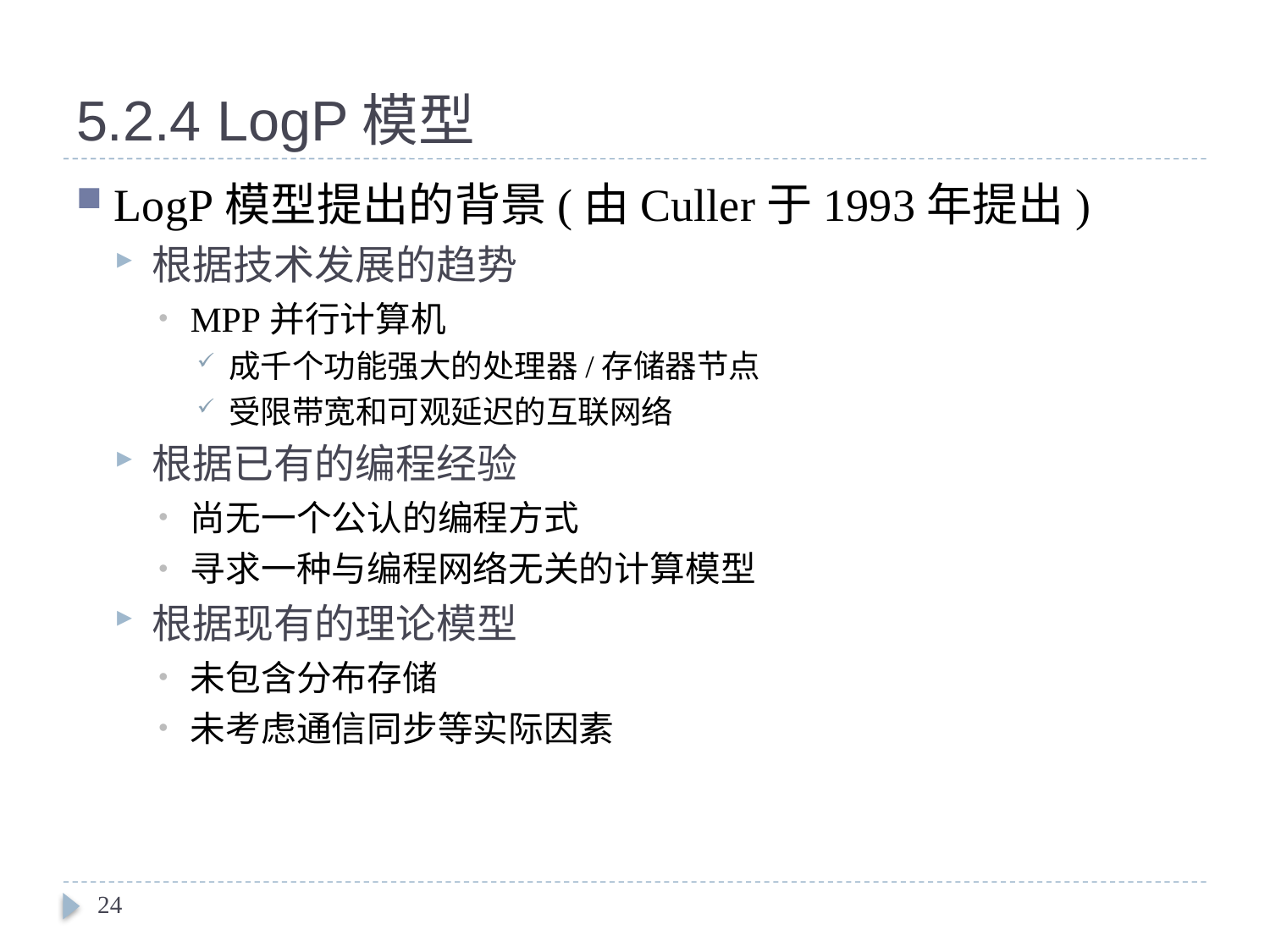

# 5.2.4 LogP模型
LogP模型提出的背景(由Culler于1993年提出)
根据技术发展的趋势
MPP并行计算机
成千个功能强大的处理器/存储器节点
受限带宽和可观延迟的互联网络
根据已有的编程经验
尚无一个公认的编程方式
寻求一种与编程网络无关的计算模型
根据现有的理论模型
未包含分布存储
未考虑通信同步等实际因素
24